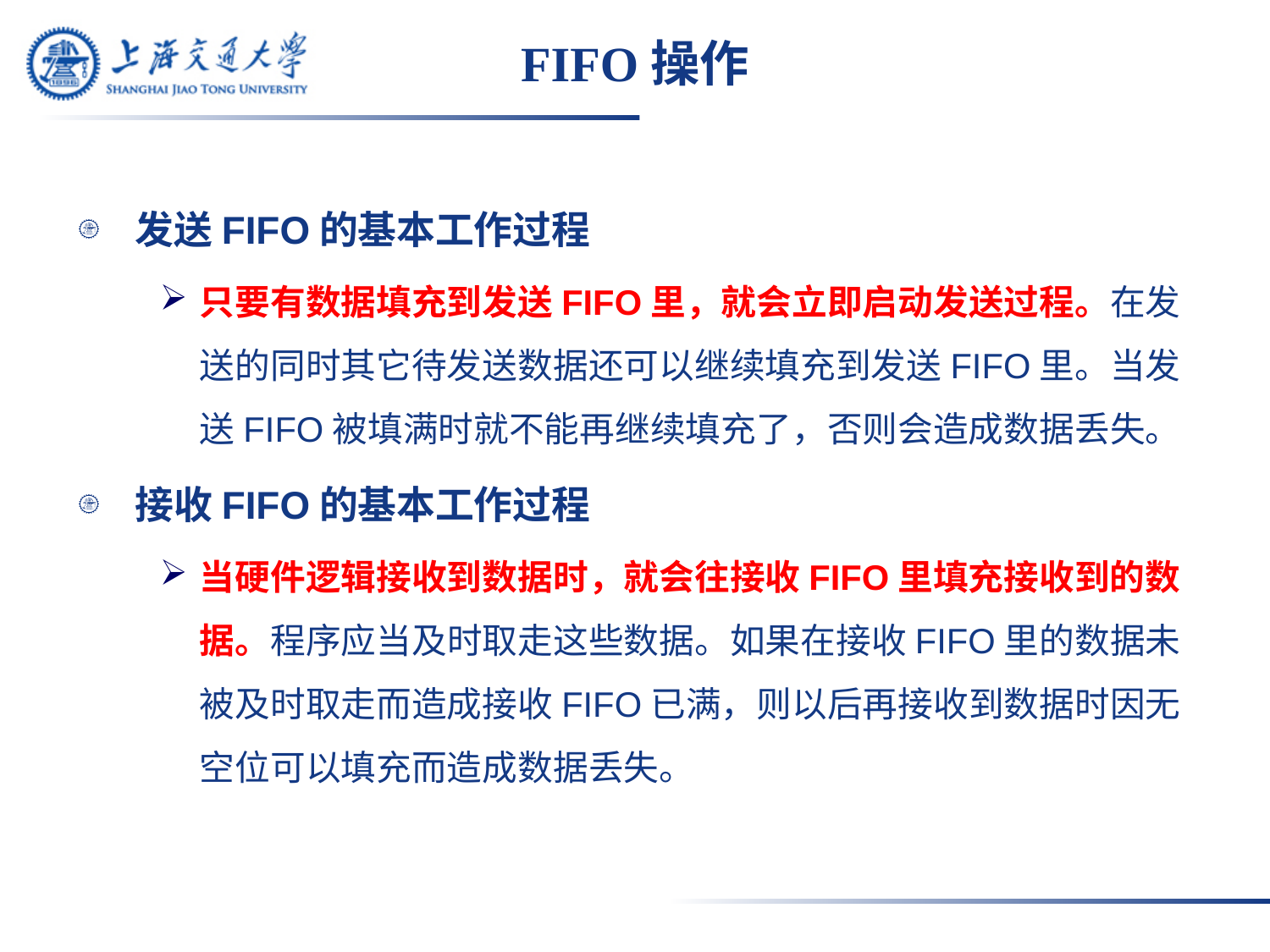

# FIFO操作
发送FIFO的基本工作过程
只要有数据填充到发送FIFO里，就会立即启动发送过程。在发送的同时其它待发送数据还可以继续填充到发送FIFO里。当发送FIFO被填满时就不能再继续填充了，否则会造成数据丢失。
接收FIFO的基本工作过程
当硬件逻辑接收到数据时，就会往接收FIFO里填充接收到的数据。程序应当及时取走这些数据。如果在接收FIFO里的数据未被及时取走而造成接收FIFO已满，则以后再接收到数据时因无空位可以填充而造成数据丢失。